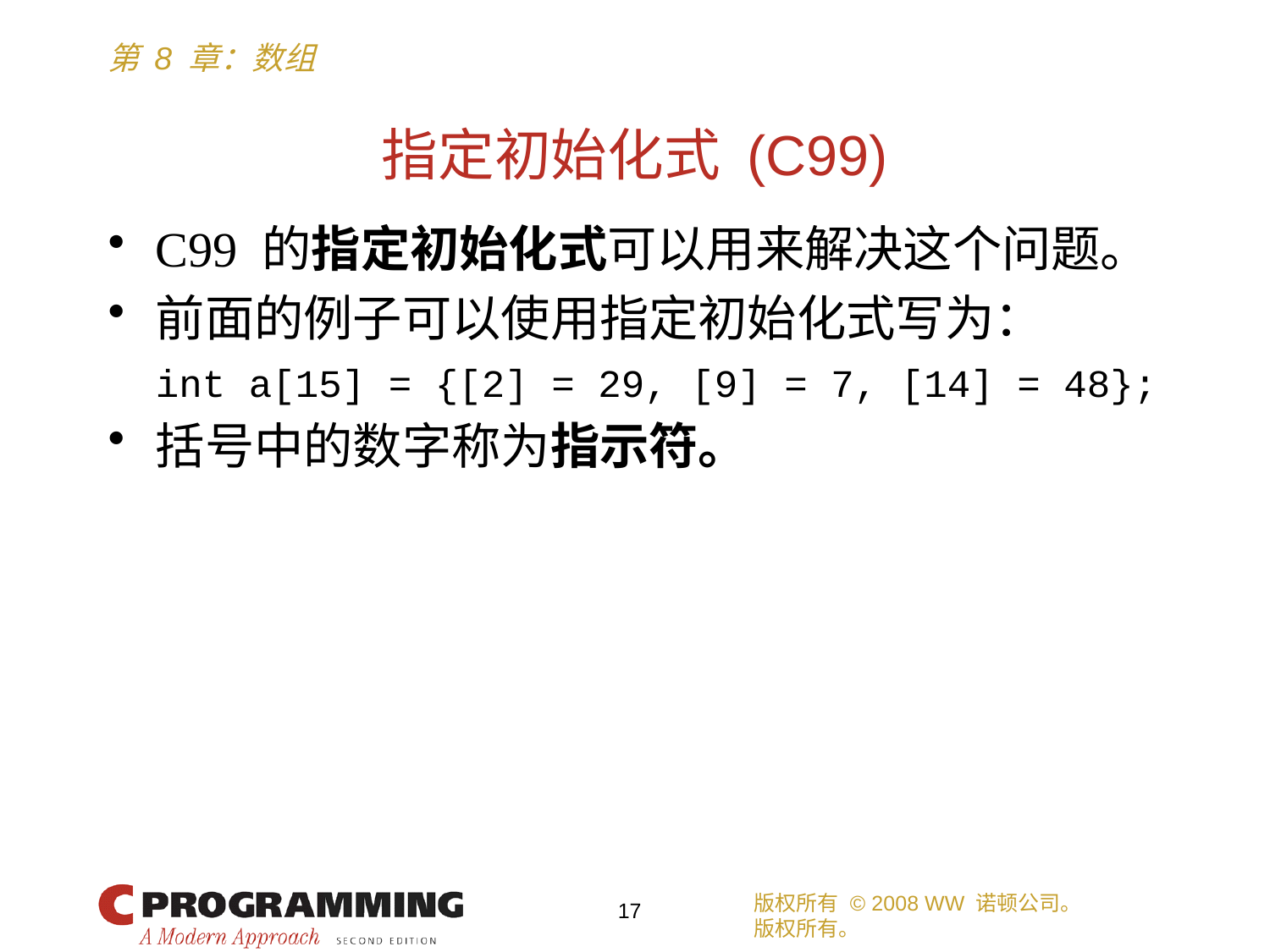

# 指定初始化式 (C99)
C99 的指定初始化式可以用来解决这个问题。
前面的例子可以使用指定初始化式写为：
	int a[15] = {[2] = 29, [9] = 7, [14] = 48};
括号中的数字称为指示符。
版权所有 © 2008 WW 诺顿公司。
版权所有。
17